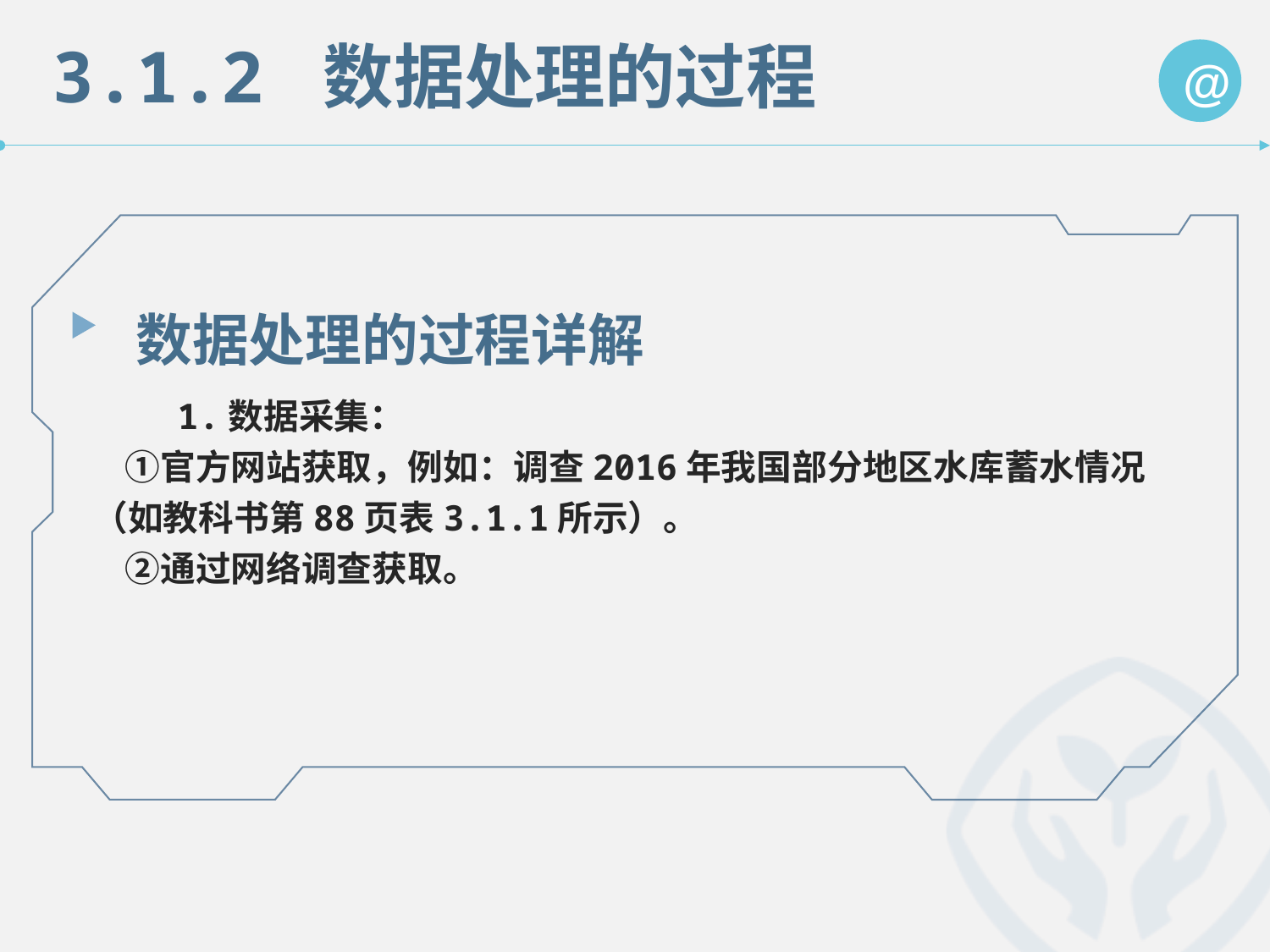

3.1.2 数据处理的过程
@

数据处理的过程详解

    1.数据采集：
    ①官方网站获取，例如：调查2016年我国部分地区水库蓄水情况（如教科书第88页表3.1.1所示）。
    ②通过网络调查获取。